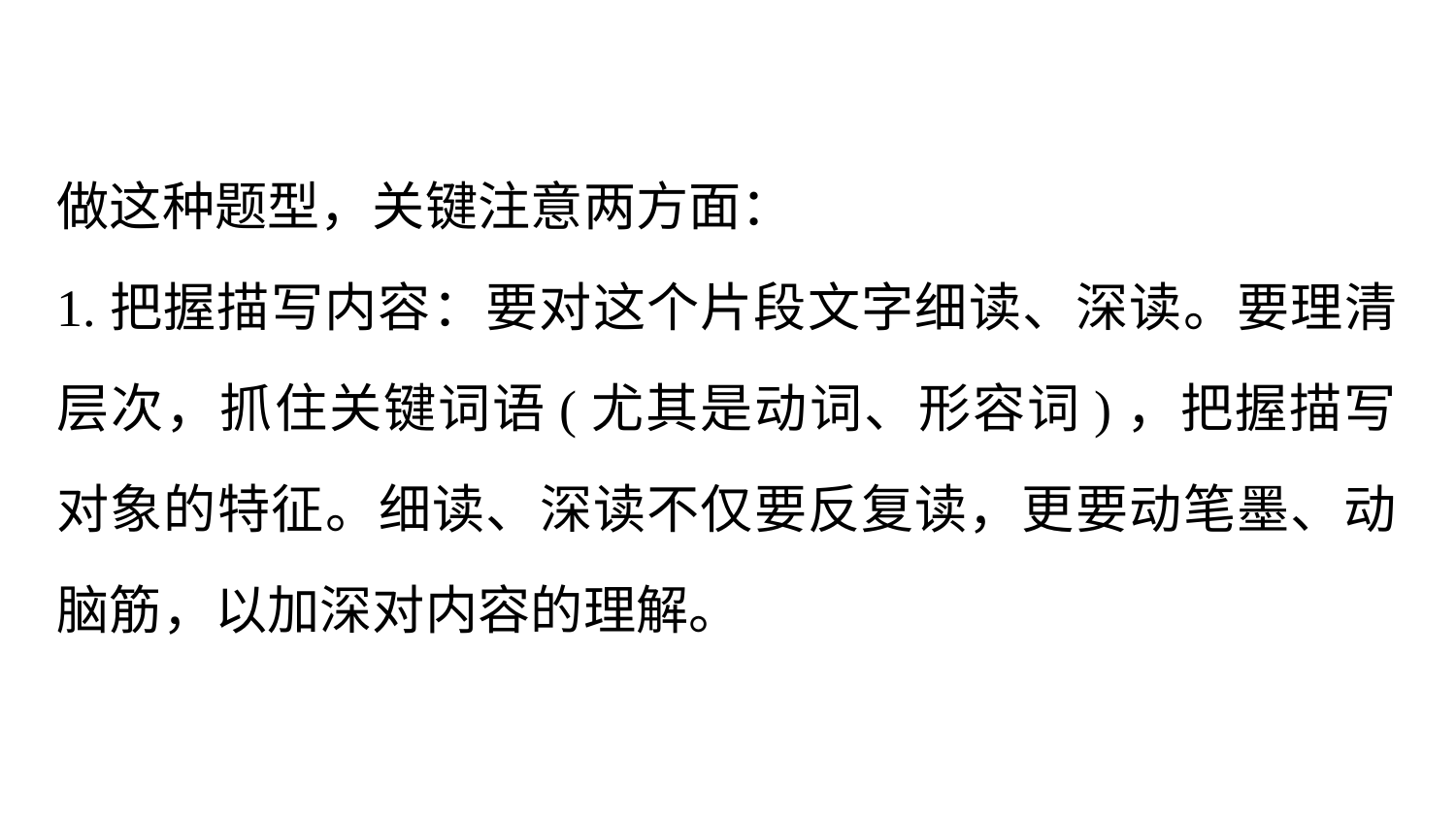

做这种题型，关键注意两方面：
1.把握描写内容：要对这个片段文字细读、深读。要理清层次，抓住关键词语(尤其是动词、形容词)，把握描写对象的特征。细读、深读不仅要反复读，更要动笔墨、动脑筋，以加深对内容的理解。